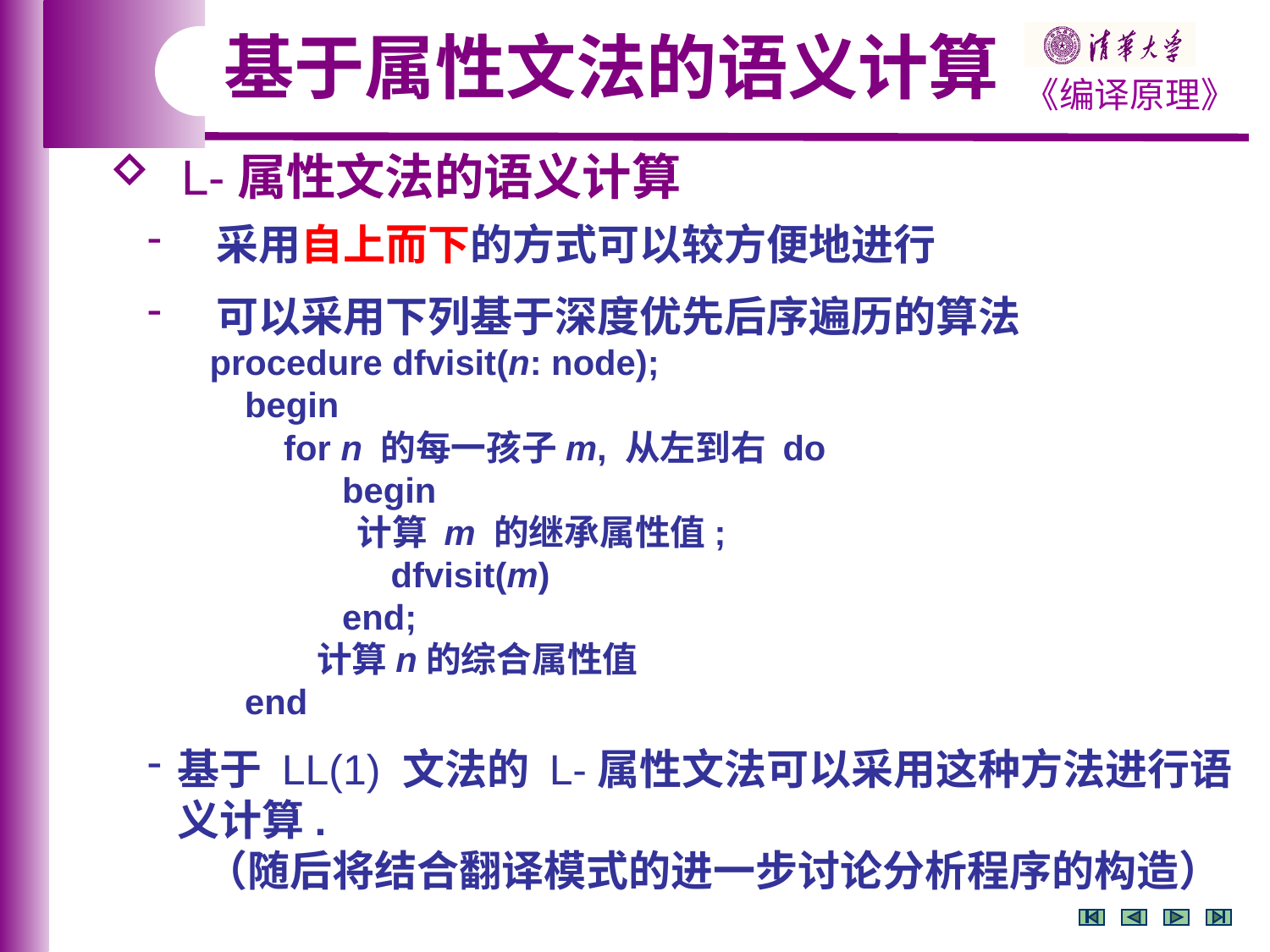

基于属性文法的语义计算
 L-属性文法的语义计算
   采用自上而下的方式可以较方便地进行

   可以采用下列基于深度优先后序遍历的算法
       procedure dfvisit(n: node);
          begin
              for n 的每一孩子m, 从左到右 do
                    begin
                         计算 m 的继承属性值;
                         dfvisit(m)
                    end;
                    计算n的综合属性值
          end

基于 LL(1) 文法的 L-属性文法可以采用这种方法进行语义计算.
     （随后将结合翻译模式的进一步讨论分析程序的构造）